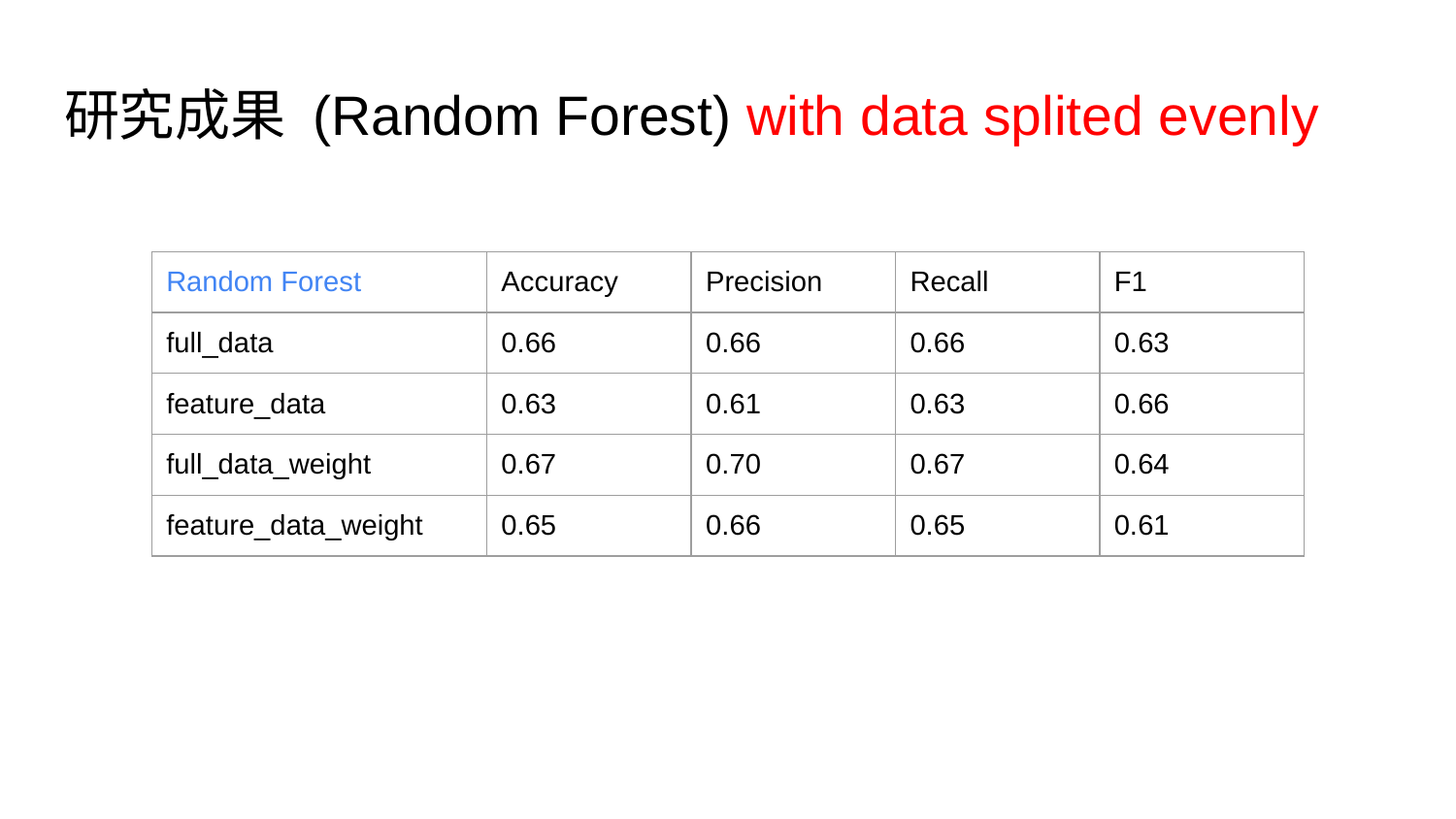

# 研究成果 (Random Forest) with data splited evenly
| Random Forest | Accuracy | Precision | Recall | F1 |
| --- | --- | --- | --- | --- |
| full\_data | 0.66 | 0.66 | 0.66 | 0.63 |
| feature\_data | 0.63 | 0.61 | 0.63 | 0.66 |
| full\_data\_weight | 0.67 | 0.70 | 0.67 | 0.64 |
| feature\_data\_weight | 0.65 | 0.66 | 0.65 | 0.61 |